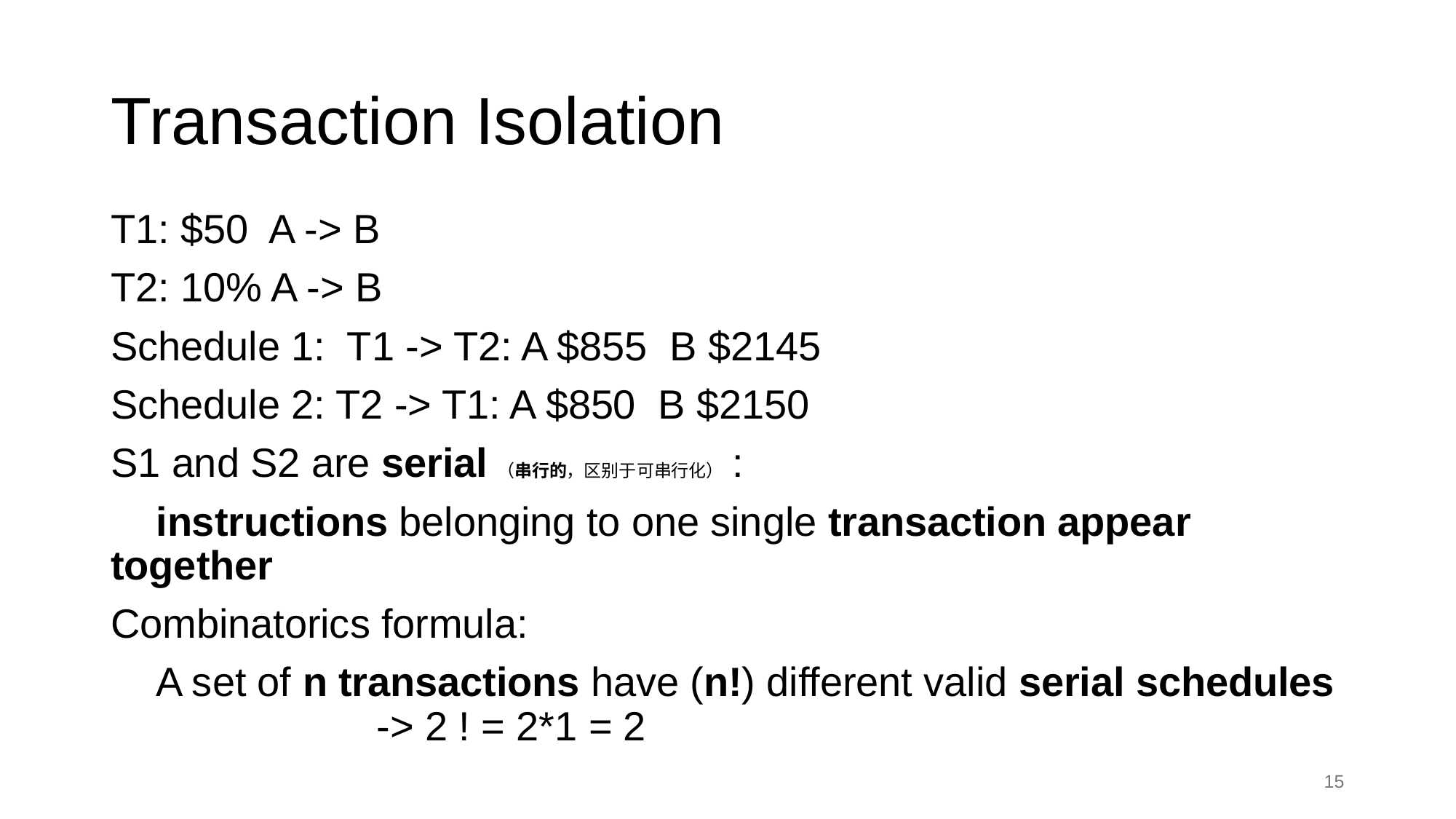

# Transaction Isolation
T1: $50  A -> B
T2: 10% A -> B
Schedule 1:  T1 -> T2: A $855  B $2145
Schedule 2: T2 -> T1: A $850  B $2150
S1 and S2 are serial（串行的，区别于可串行化） :
    instructions belonging to one single transaction appear together
Combinatorics formula:
    A set of n transactions have (n!) different valid serial schedules                								     -> 2 ! = 2*1 = 2

15